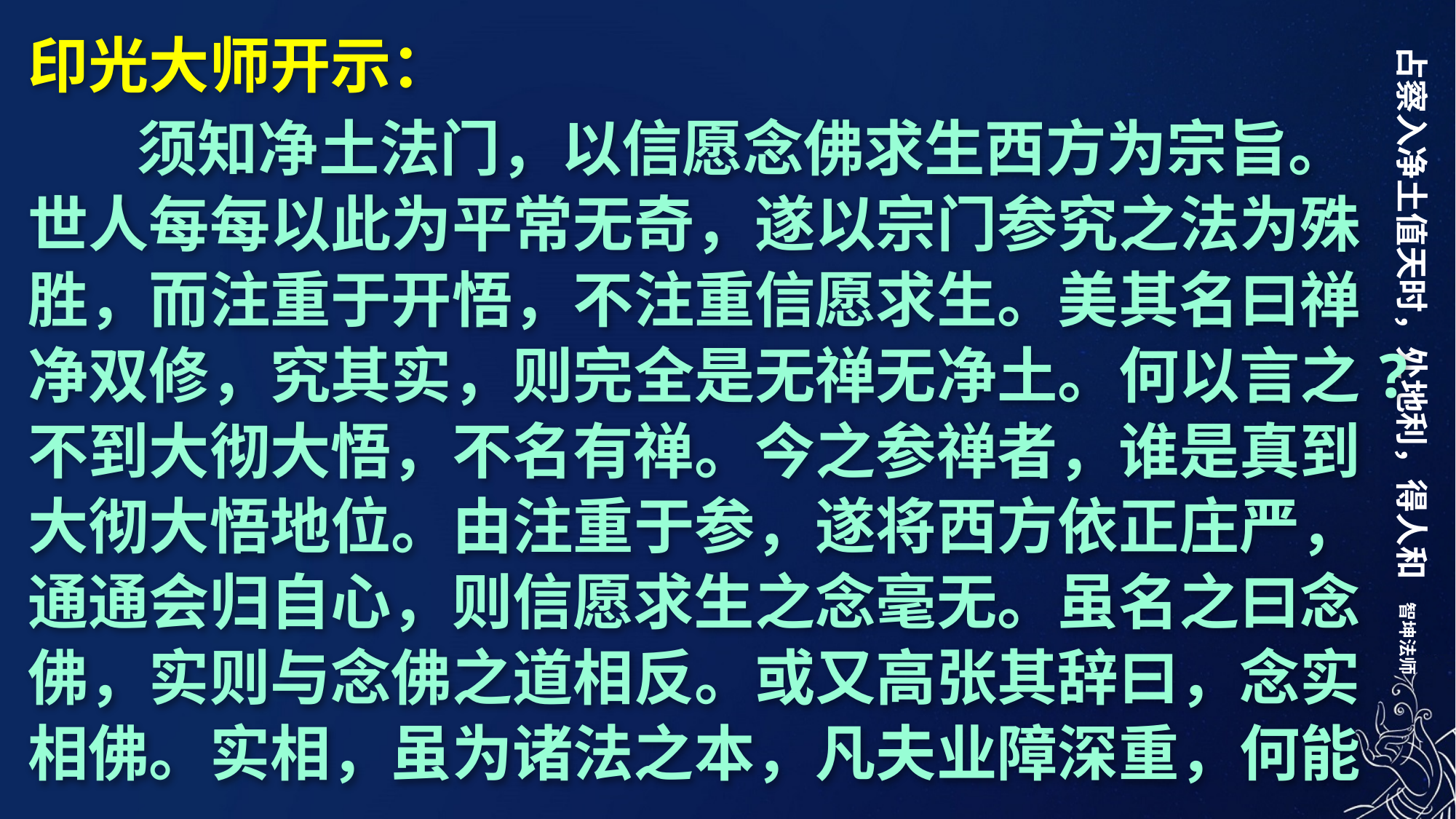

印光大师开示：
	须知净土法门，以信愿念佛求生西方为宗旨。世人每每以此为平常无奇，遂以宗门参究之法为殊胜，而注重于开悟，不注重信愿求生。美其名曰禅净双修，究其实，则完全是无禅无净土。何以言之?不到大彻大悟，不名有禅。今之参禅者，谁是真到大彻大悟地位。由注重于参，遂将西方依正庄严，通通会归自心，则信愿求生之念毫无。虽名之曰念佛，实则与念佛之道相反。或又高张其辞曰，念实相佛。实相，虽为诸法之本，凡夫业障深重，何能